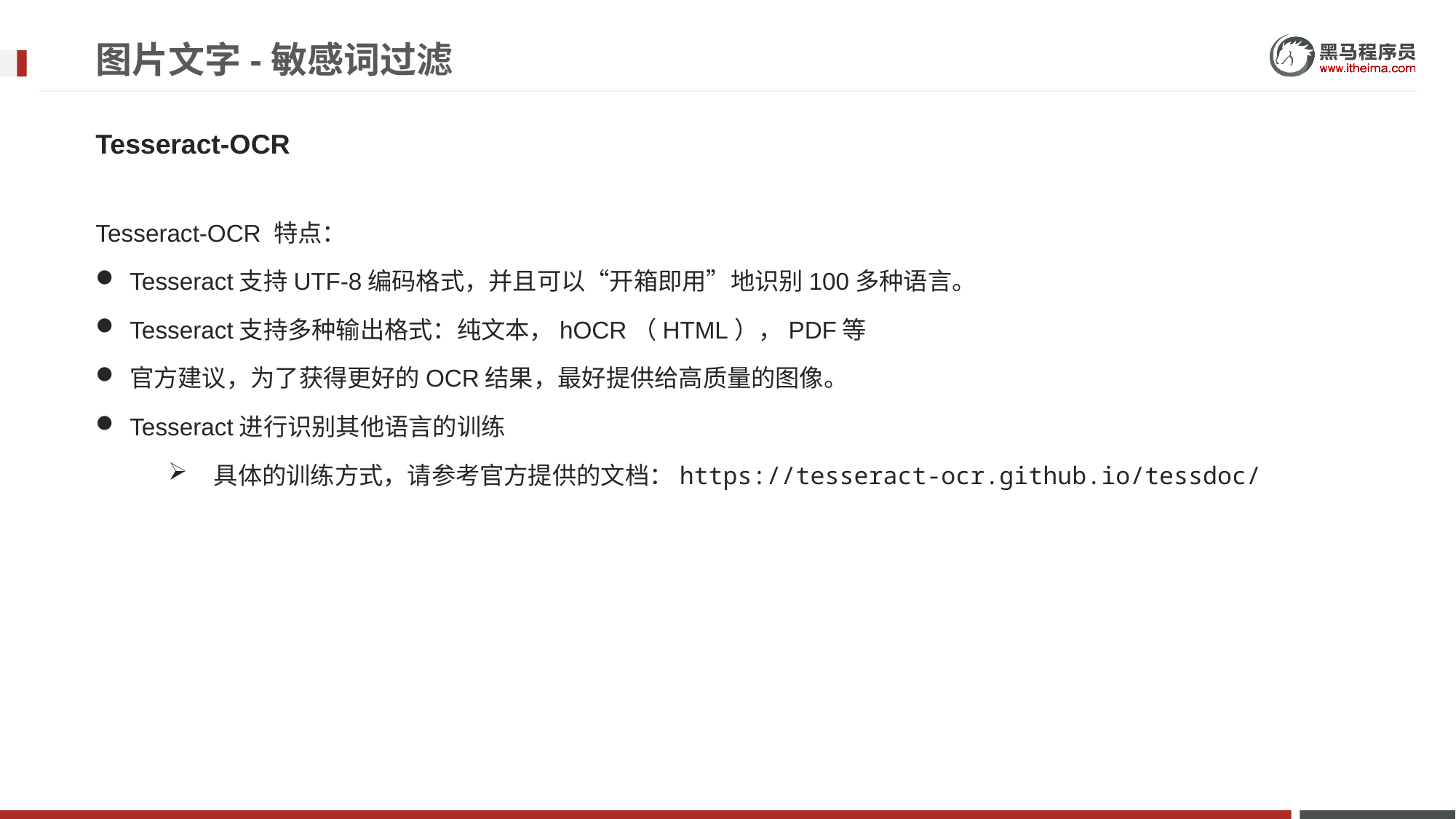

# 图片文字-敏感词过滤
Tesseract-OCR
Tesseract-OCR 特点：
Tesseract支持UTF-8编码格式，并且可以“开箱即用”地识别100多种语言。
Tesseract支持多种输出格式：纯文本，hOCR（HTML），PDF等
官方建议，为了获得更好的OCR结果，最好提供给高质量的图像。
Tesseract进行识别其他语言的训练
具体的训练方式，请参考官方提供的文档：https://tesseract-ocr.github.io/tessdoc/